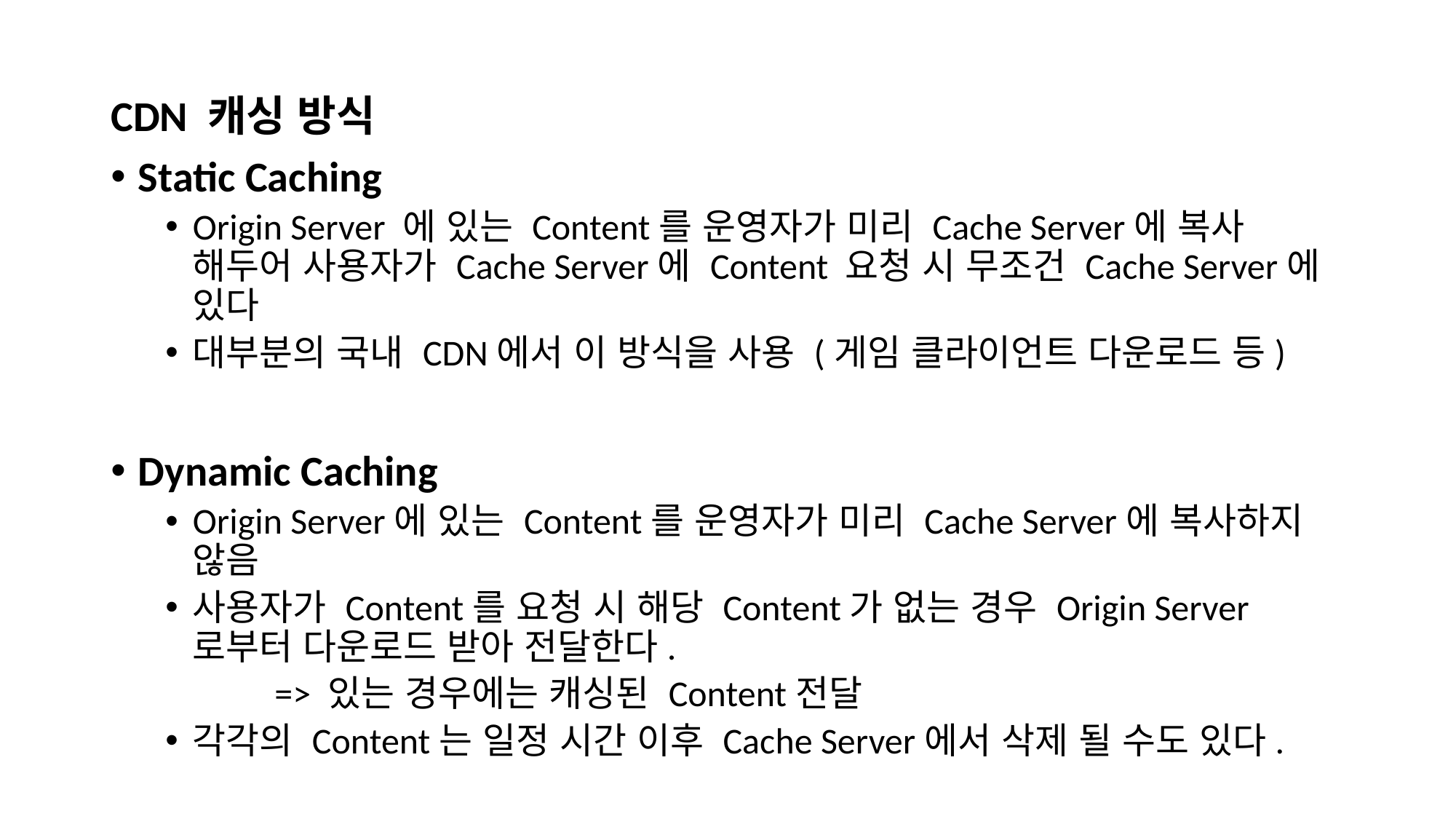

CDN 캐싱 방식
Static Caching
Origin Server 에 있는 Content를 운영자가 미리 Cache Server에 복사 해두어 사용자가 Cache Server에 Content 요청 시 무조건 Cache Server에 있다
대부분의 국내 CDN에서 이 방식을 사용 (게임 클라이언트 다운로드 등)

Dynamic Caching
Origin Server에 있는 Content를 운영자가 미리 Cache Server에 복사하지 않음
사용자가 Content를 요청 시 해당 Content가 없는 경우 Origin Server로부터 다운로드 받아 전달한다.
	=> 있는 경우에는 캐싱된 Content전달
각각의 Content는 일정 시간 이후 Cache Server에서 삭제 될 수도 있다.